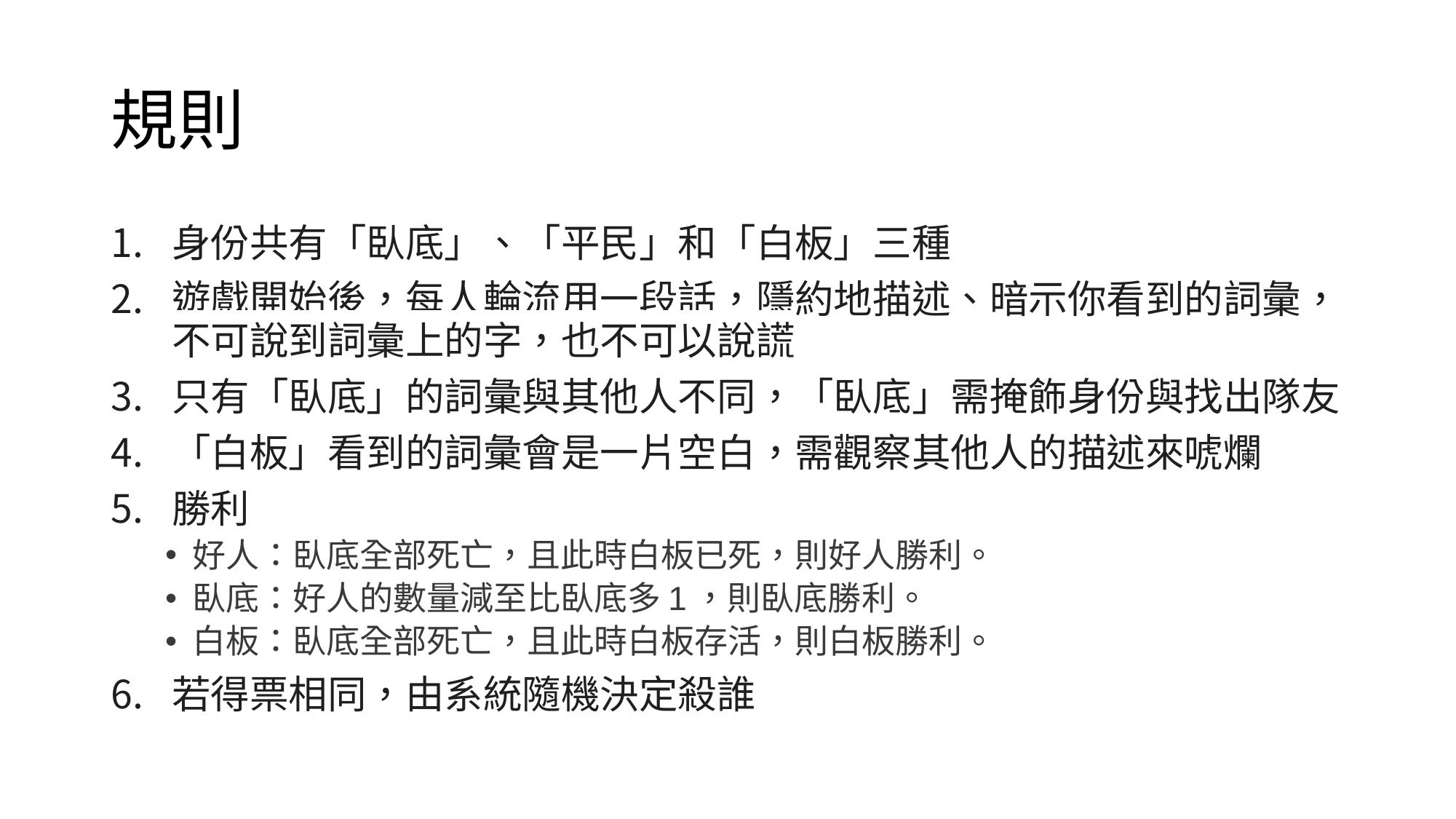

# 規則
身份共有「臥底」、「平民」和「白板」三種
遊戲開始後，每人輪流用一段話，隱約地描述、暗示你看到的詞彙，不可說到詞彙上的字，也不可以說謊
只有「臥底」的詞彙與其他人不同，「臥底」需掩飾身份與找出隊友
「白板」看到的詞彙會是一片空白，需觀察其他人的描述來唬爛
勝利
好人：臥底全部死亡，且此時白板已死，則好人勝利。
臥底：好人的數量減至比臥底多1，則臥底勝利。
白板：臥底全部死亡，且此時白板存活，則白板勝利。
若得票相同，由系統隨機決定殺誰